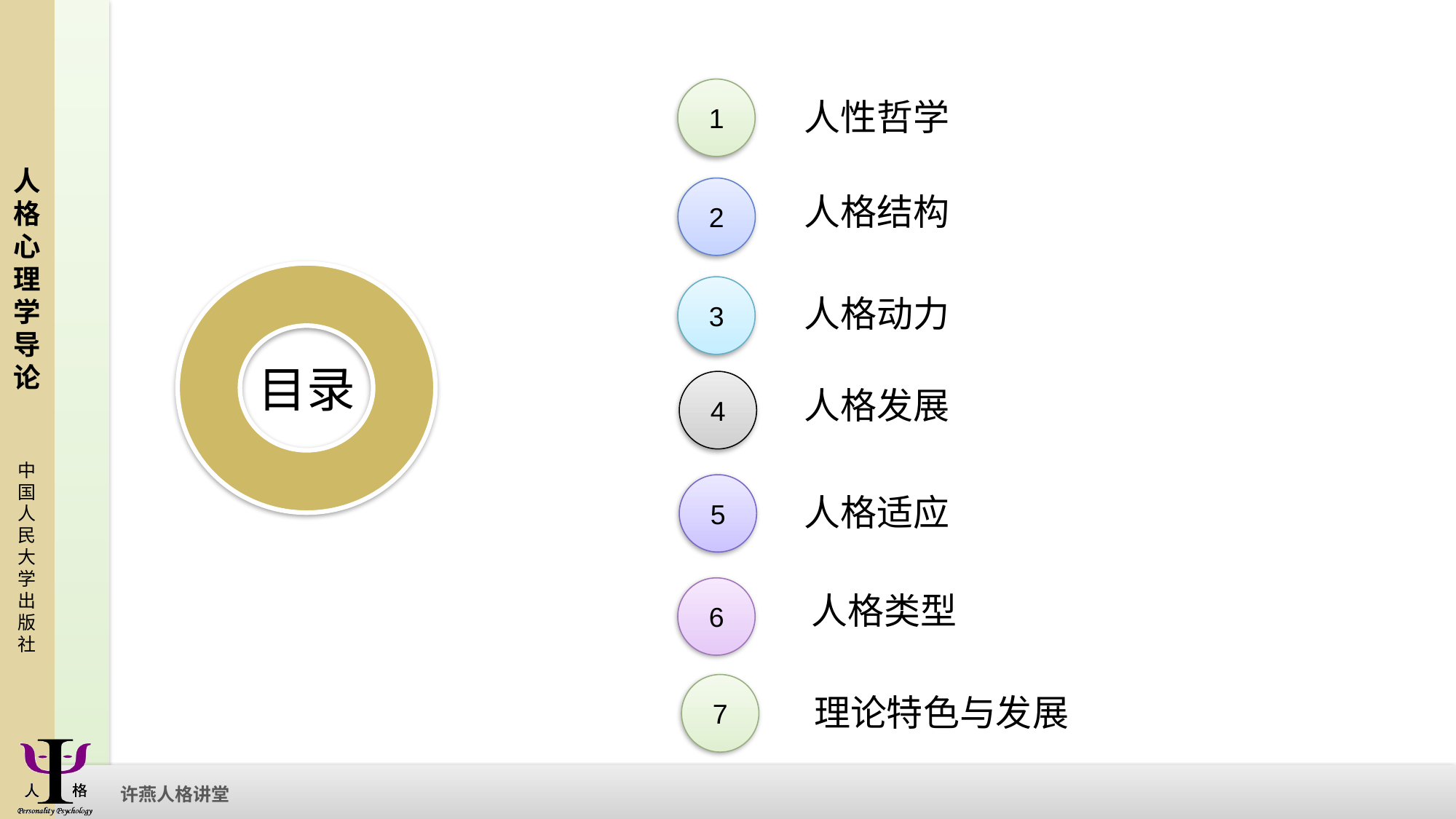

人性哲学
人格结构
人格动力
# 目录
人格发展
人格适应
人格类型
理论特色与发展